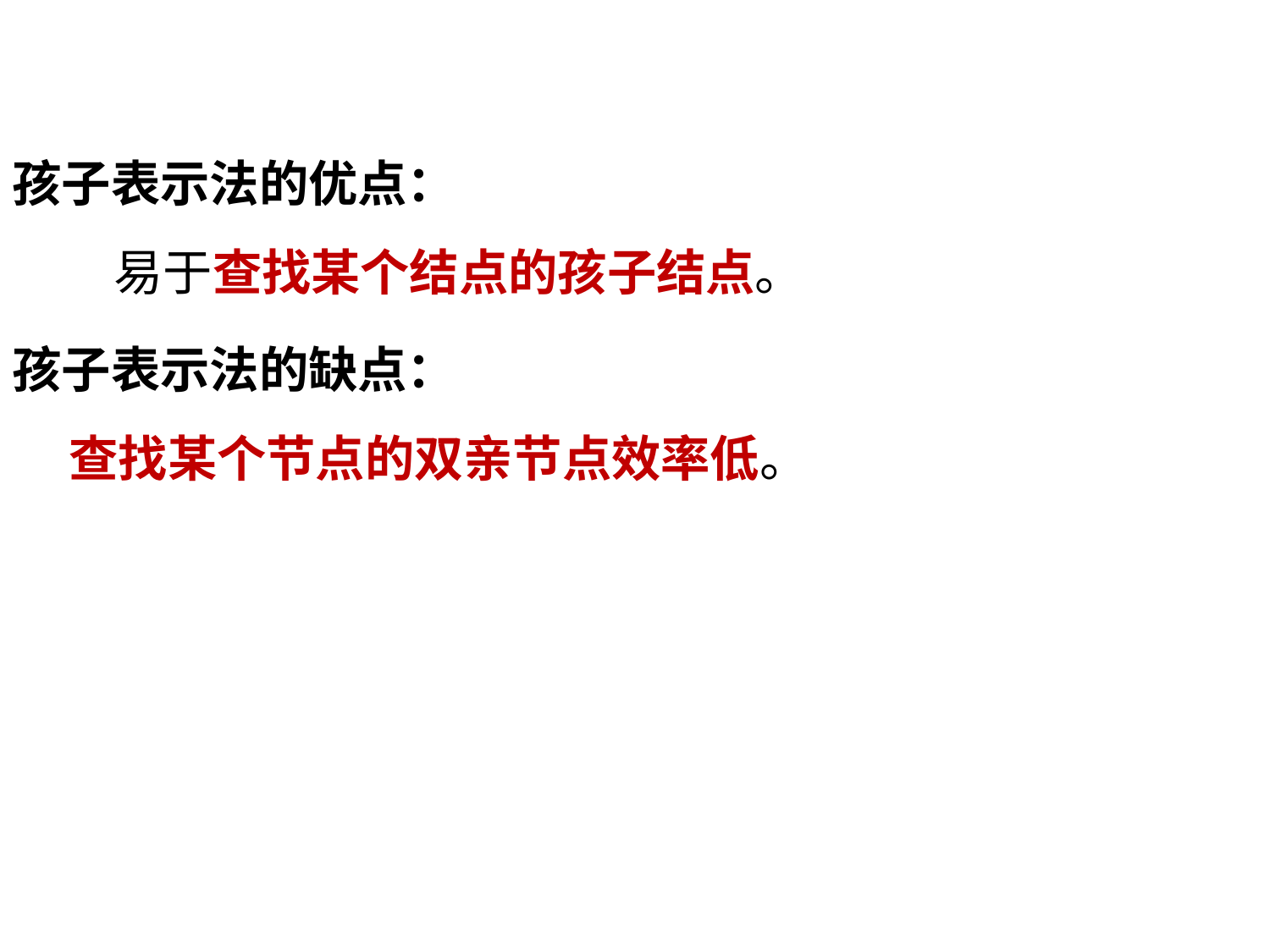

孩子表示法的优点：
        易于查找某个结点的孩子结点。
孩子表示法的缺点：
    查找某个节点的双亲节点效率低。